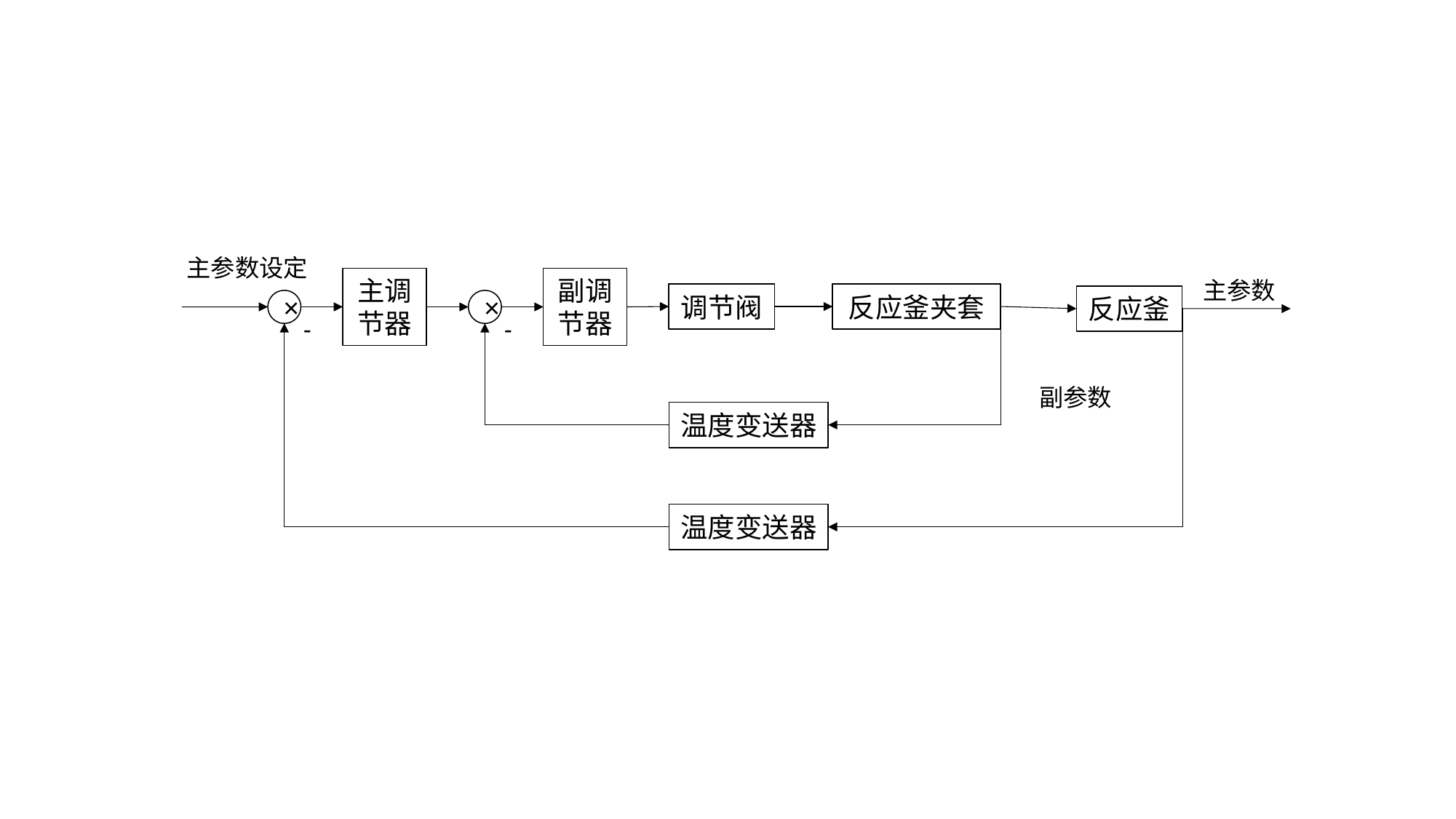

主参数设定
主调节器
副调节器
主参数
调节阀
反应釜夹套
反应釜
×
×
-
-
副参数
温度变送器
温度变送器